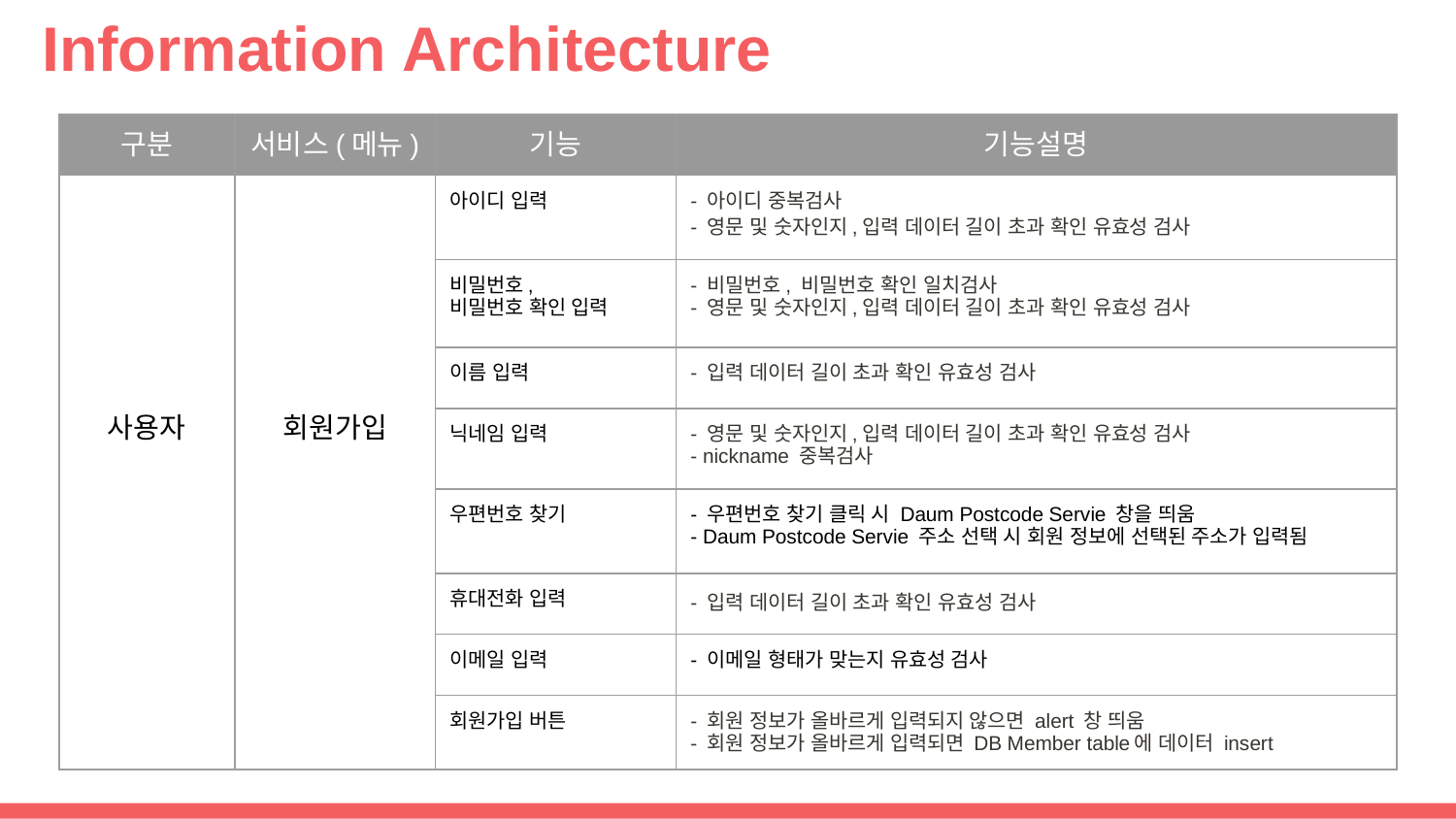

# Information Architecture
| 구분 | 서비스(메뉴) | 기능 | 기능설명 |
| --- | --- | --- | --- |
| 사용자 | 회원가입 | 아이디 입력 | - 아이디 중복검사 - 영문 및 숫자인지,입력 데이터 길이 초과 확인 유효성 검사 |
|  |  | 비밀번호, 비밀번호 확인 입력 | - 비밀번호, 비밀번호 확인 일치검사 - 영문 및 숫자인지,입력 데이터 길이 초과 확인 유효성 검사 |
|  |  | 이름 입력 | - 입력 데이터 길이 초과 확인 유효성 검사 |
|  |  | 닉네임 입력 | - 영문 및 숫자인지,입력 데이터 길이 초과 확인 유효성 검사 - nickname 중복검사 |
|  |  | 우편번호 찾기 | - 우편번호 찾기 클릭 시 Daum Postcode Servie 창을 띄움 - Daum Postcode Servie 주소 선택 시 회원 정보에 선택된 주소가 입력됨 |
|  |  | 휴대전화 입력 | - 입력 데이터 길이 초과 확인 유효성 검사 |
|  |  | 이메일 입력 | - 이메일 형태가 맞는지 유효성 검사 |
|  |  | 회원가입 버튼 | - 회원 정보가 올바르게 입력되지 않으면 alert 창 띄움 - 회원 정보가 올바르게 입력되면 DB Member table에 데이터 insert |